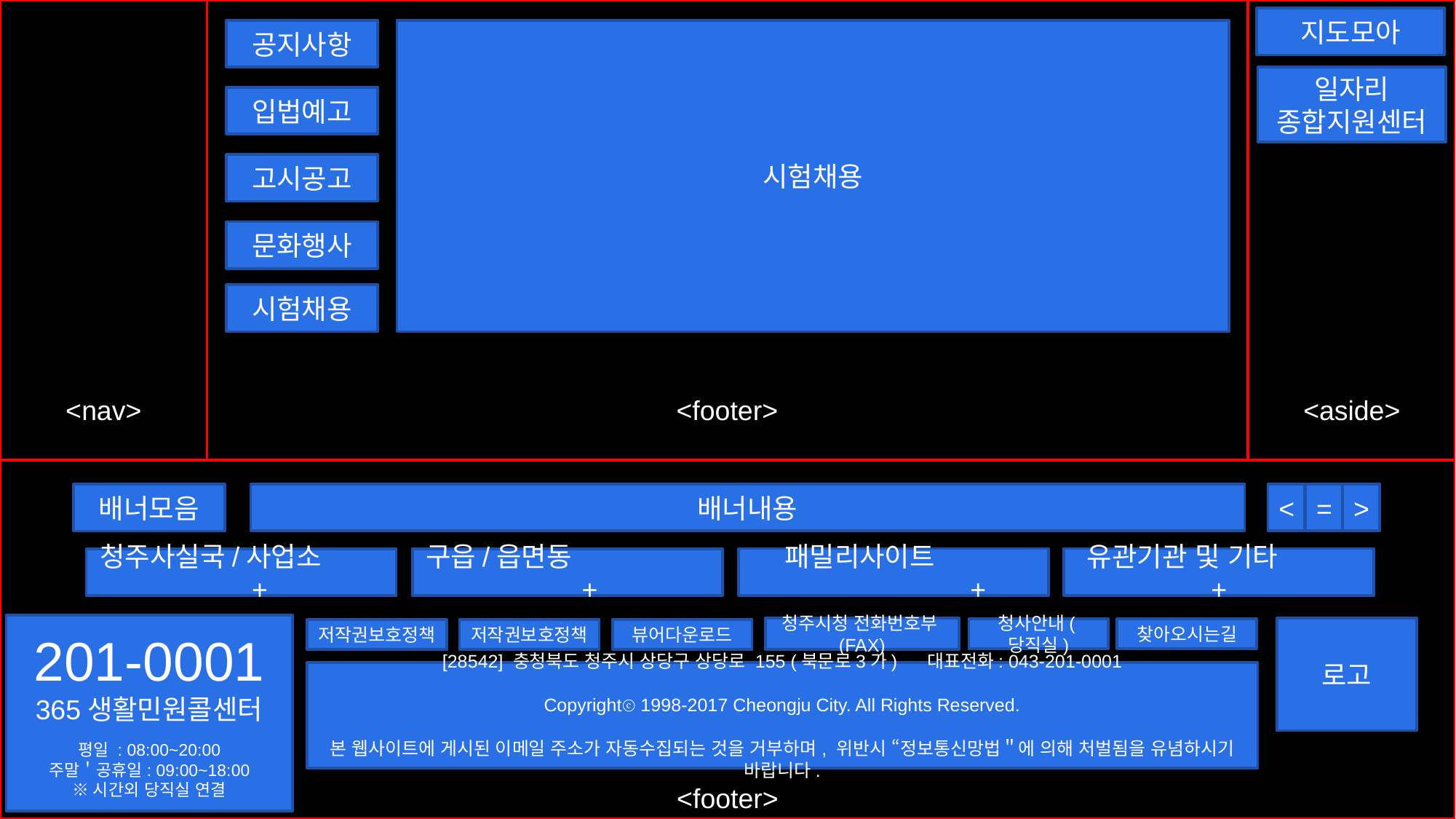

<section>
<footer>
<nav>
<aside>
지도모아
시험채용
공지사항
일자리
종합지원센터
입법예고
고시공고
문화행사
시험채용
<footer>
배너내용
<
=
>
배너모음
패밀리사이트 		       +
유관기관 및 기타	       +
청주사실국/사업소             +
구읍/읍면동                        +
201-0001
365생활민원콜센터

평일 : 08:00~20:00
주말＇공휴일: 09:00~18:00
※시간외 당직실 연결
청주시청 전화번호부(FAX)
로고
청사안내(당직실)
찾아오시는길
저작권보호정책
저작권보호정책
뷰어다운로드
[28542] 충청북도 청주시 상당구 상당로 155 (북문로3가)     대표전화: 043-201-0001

Copyrightⓒ 1998-2017 Cheongju City. All Rights Reserved.

본 웹사이트에 게시된 이메일 주소가 자동수집되는 것을 거부하며, 위반시 “정보통신망법＂에 의해 처벌됨을 유념하시기 바랍니다.